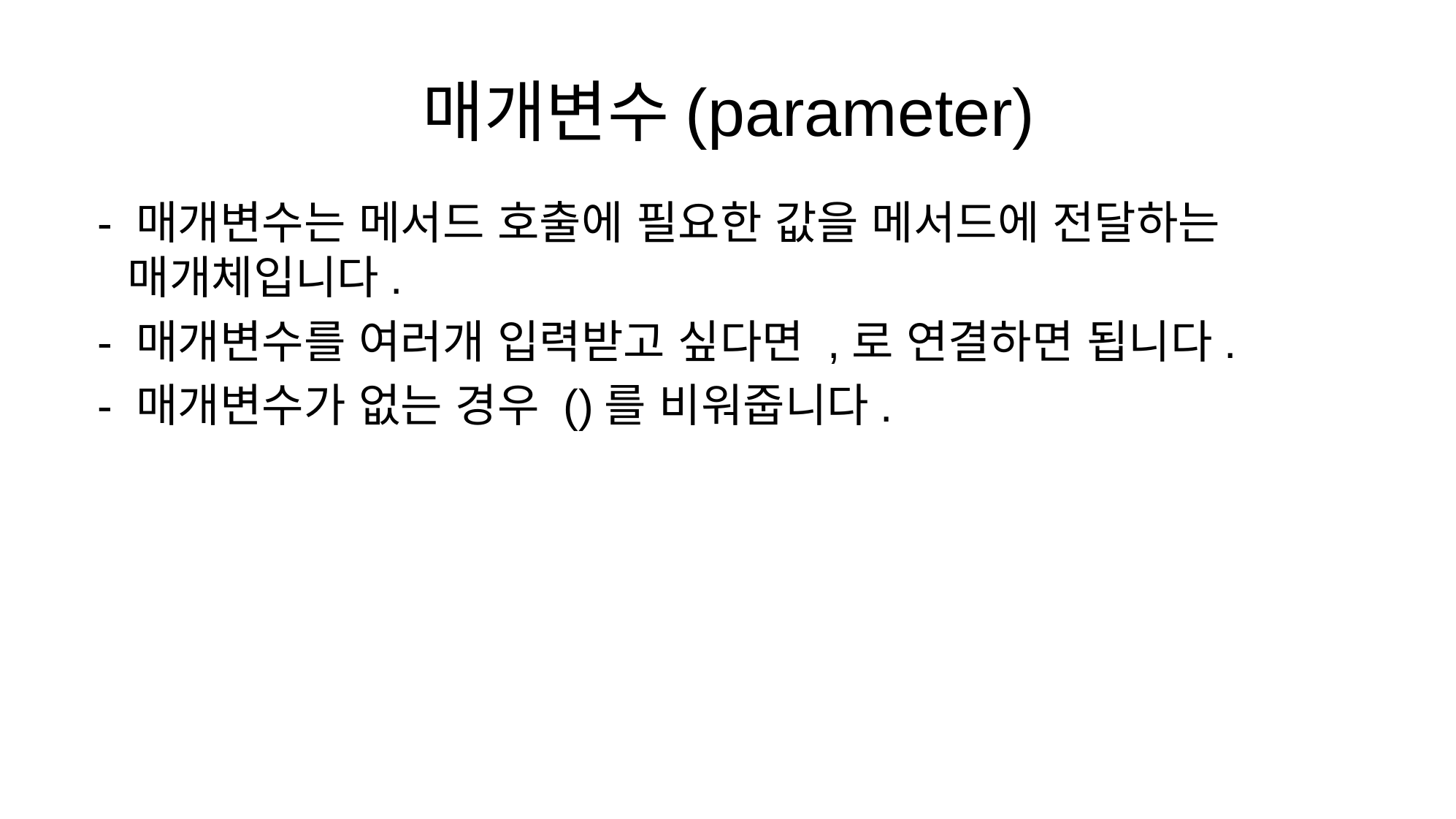

# 매개변수(parameter)
 - 매개변수는 메서드 호출에 필요한 값을 메서드에 전달하는 매개체입니다.
 - 매개변수를 여러개 입력받고 싶다면 ,로 연결하면 됩니다.
 - 매개변수가 없는 경우 ()를 비워줍니다.